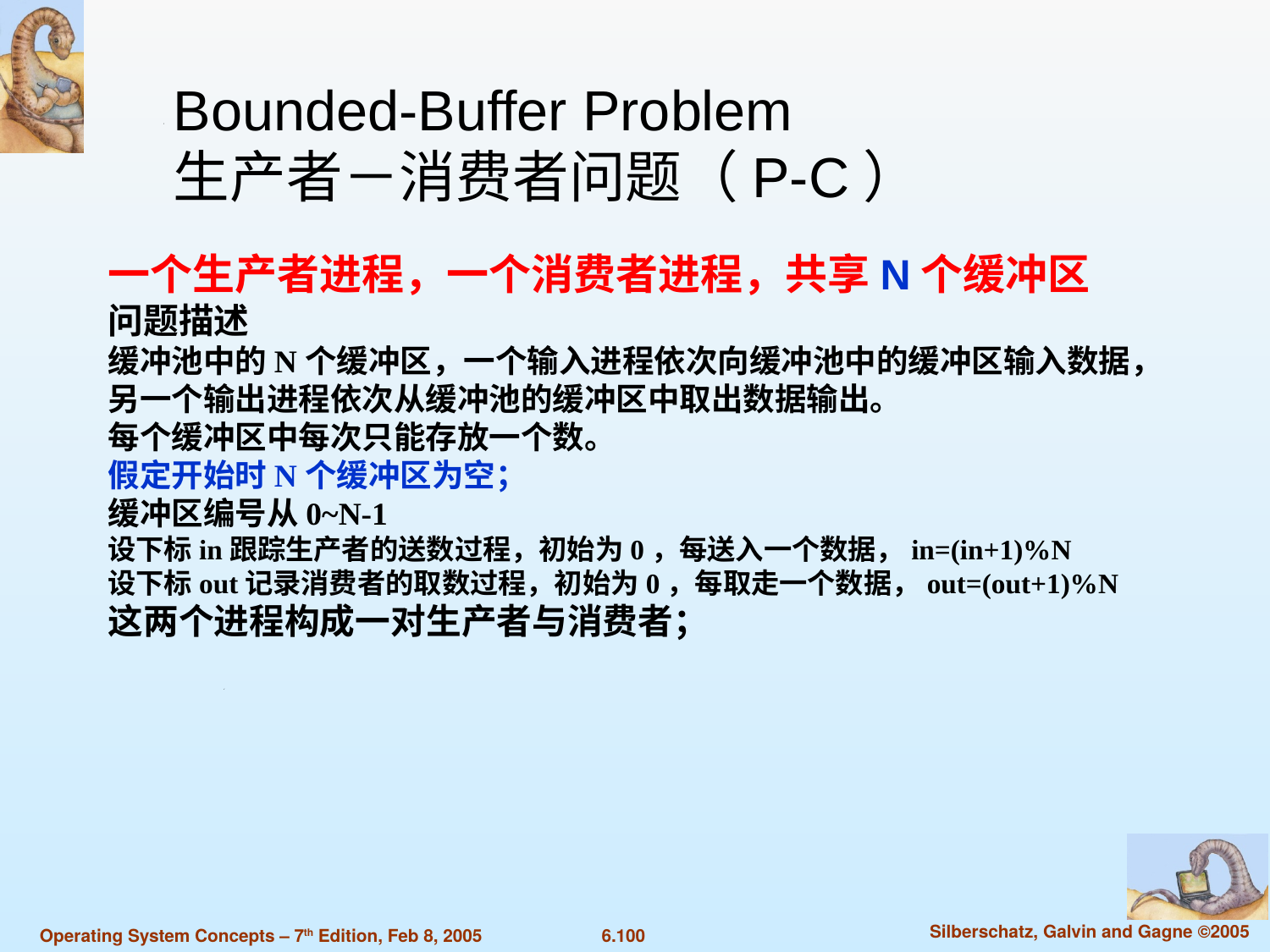

Bounded-Buffer Problem
生产者－消费者问题（P-C）
一个生产者进程，一个消费者进程，共享N个缓冲区
问题描述
缓冲池中的N个缓冲区，一个输入进程依次向缓冲池中的缓冲区输入数据，另一个输出进程依次从缓冲池的缓冲区中取出数据输出。
每个缓冲区中每次只能存放一个数。
假定开始时N个缓冲区为空；
缓冲区编号从0~N-1
设下标in跟踪生产者的送数过程，初始为0，每送入一个数据，in=(in+1)%N
设下标out记录消费者的取数过程，初始为0，每取走一个数据，out=(out+1)%N
这两个进程构成一对生产者与消费者；